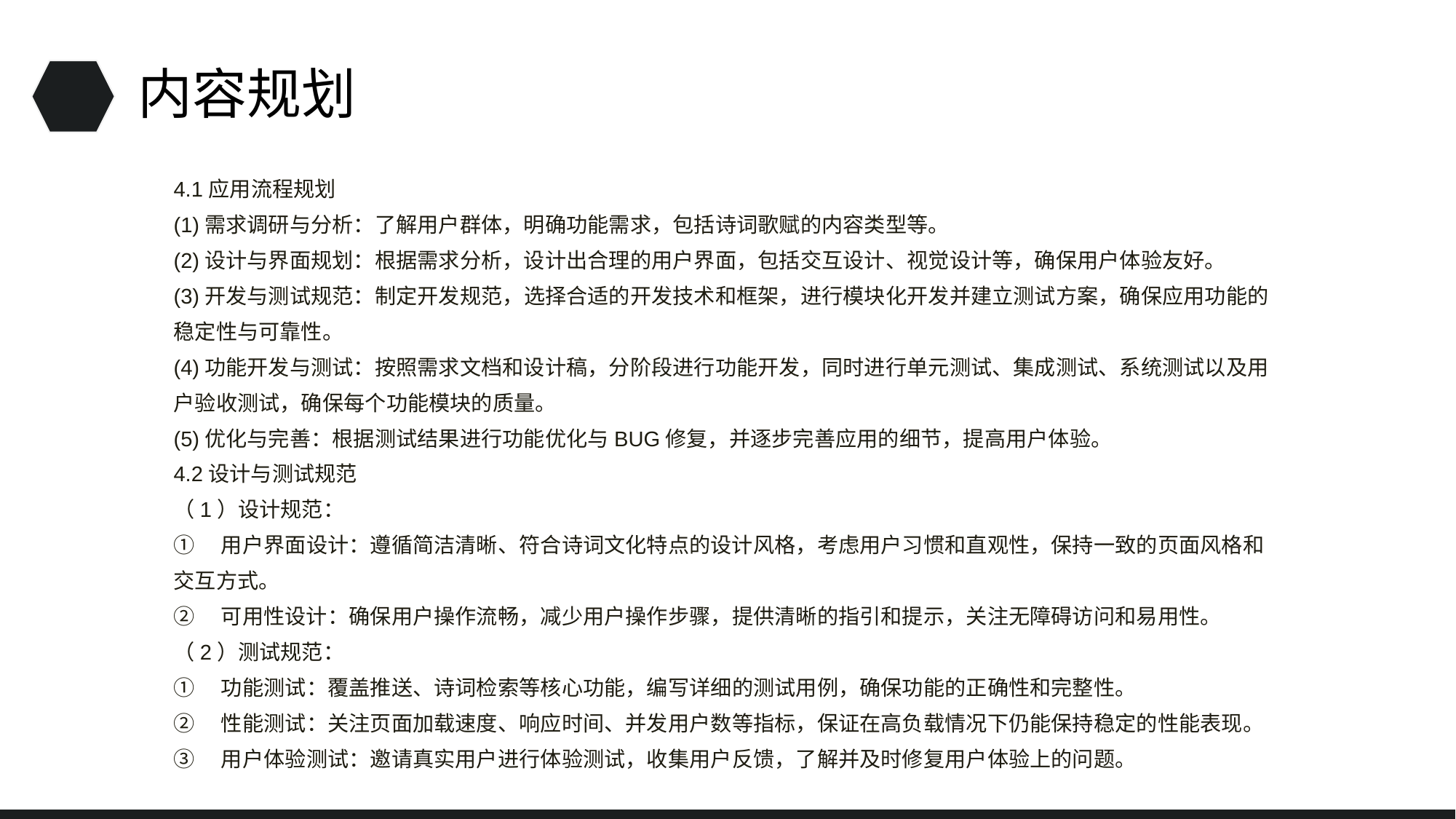

内容规划
4.1应用流程规划
(1)需求调研与分析：了解用户群体，明确功能需求，包括诗词歌赋的内容类型等。
(2)设计与界面规划：根据需求分析，设计出合理的用户界面，包括交互设计、视觉设计等，确保用户体验友好。
(3)开发与测试规范：制定开发规范，选择合适的开发技术和框架，进行模块化开发并建立测试方案，确保应用功能的稳定性与可靠性。
(4)功能开发与测试：按照需求文档和设计稿，分阶段进行功能开发，同时进行单元测试、集成测试、系统测试以及用户验收测试，确保每个功能模块的质量。
(5)优化与完善：根据测试结果进行功能优化与BUG修复，并逐步完善应用的细节，提高用户体验。
4.2设计与测试规范
（1）设计规范：
①　用户界面设计：遵循简洁清晰、符合诗词文化特点的设计风格，考虑用户习惯和直观性，保持一致的页面风格和交互方式。
②　可用性设计：确保用户操作流畅，减少用户操作步骤，提供清晰的指引和提示，关注无障碍访问和易用性。
（2）测试规范：
①　功能测试：覆盖推送、诗词检索等核心功能，编写详细的测试用例，确保功能的正确性和完整性。
②　性能测试：关注页面加载速度、响应时间、并发用户数等指标，保证在高负载情况下仍能保持稳定的性能表现。
③　用户体验测试：邀请真实用户进行体验测试，收集用户反馈，了解并及时修复用户体验上的问题。